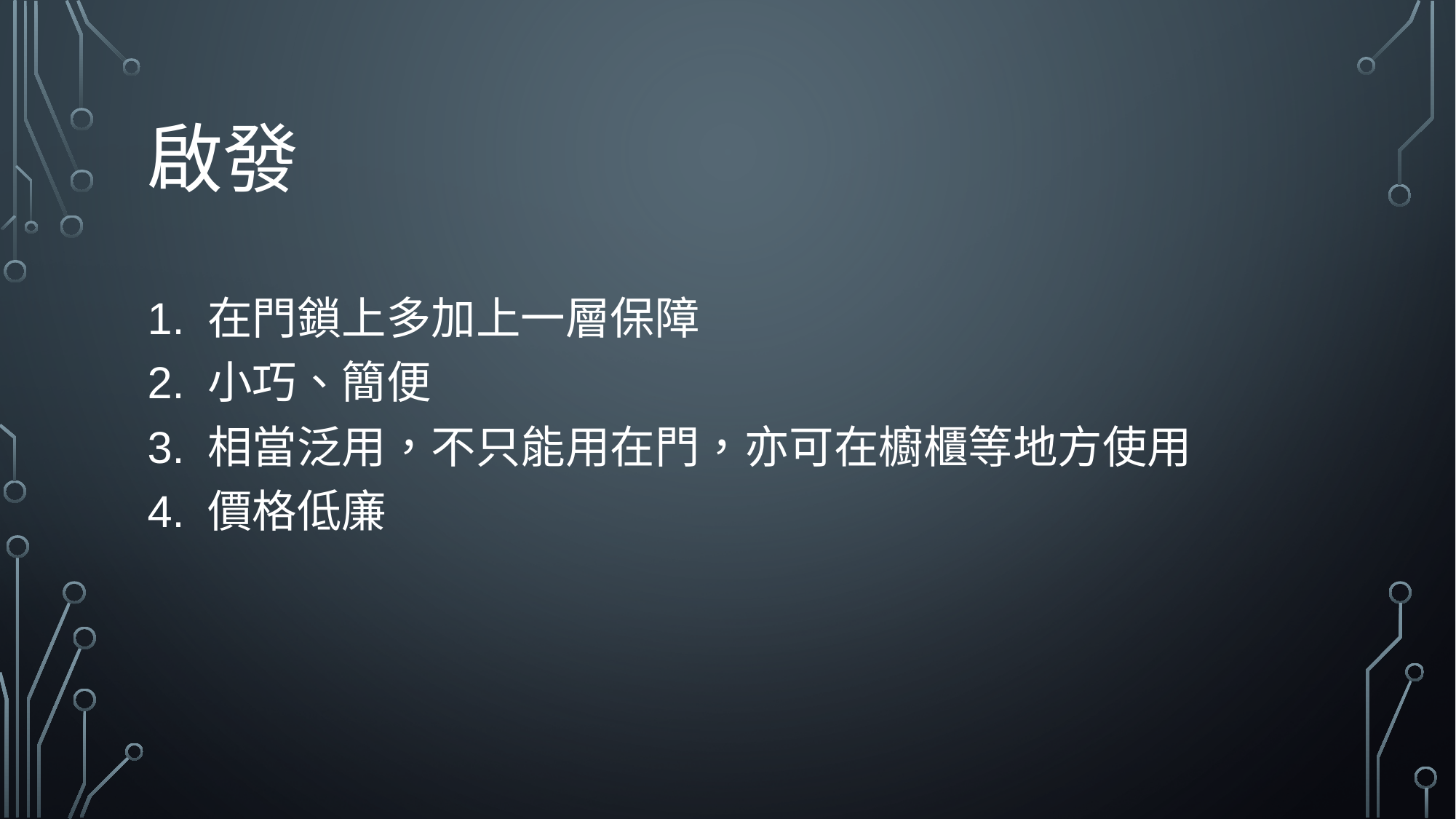

# 啟發
1. 在門鎖上多加上一層保障
2. 小巧、簡便
3. 相當泛用，不只能用在門，亦可在櫥櫃等地方使用
4. 價格低廉